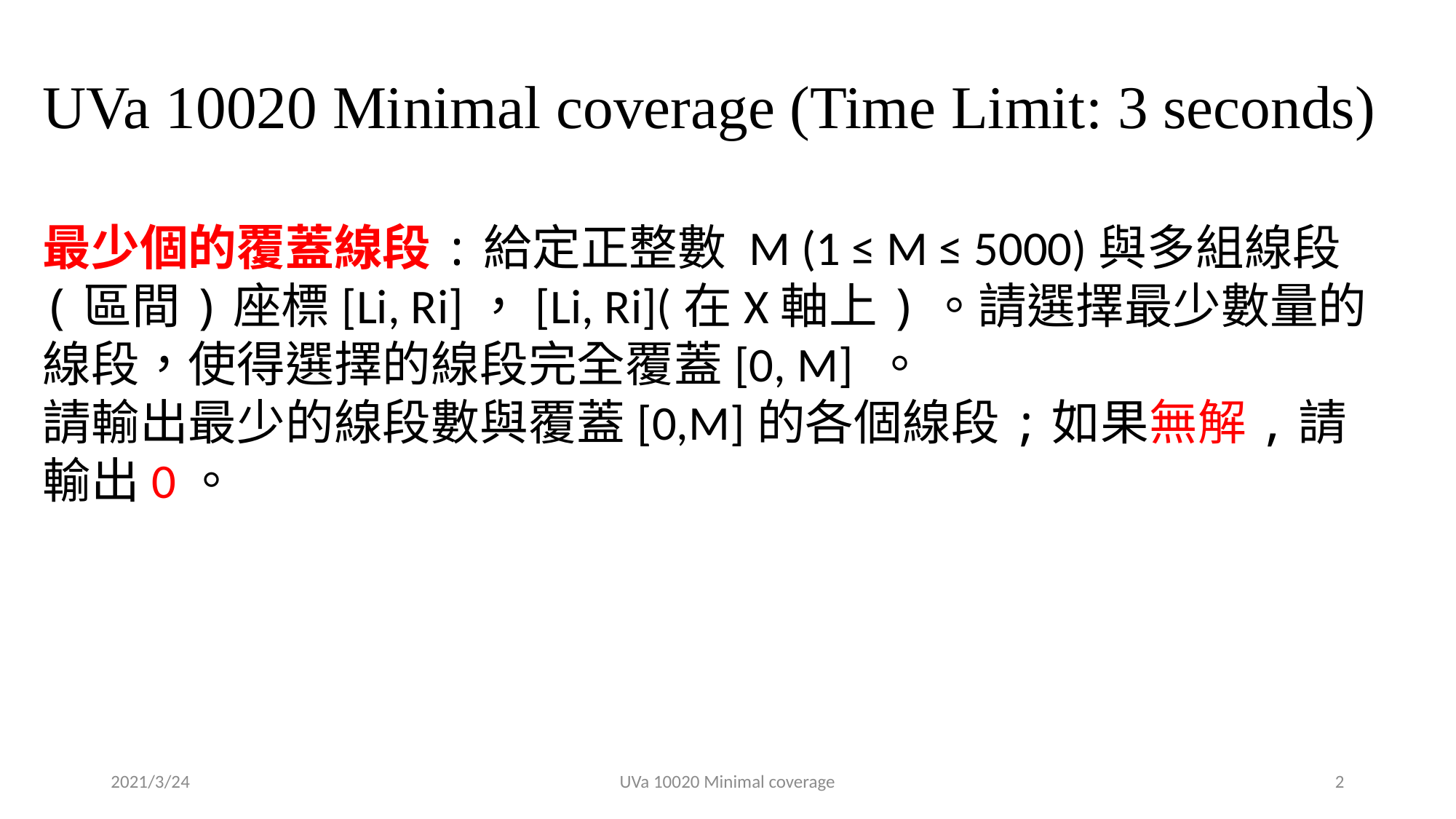

# UVa 10020 Minimal coverage (Time Limit: 3 seconds)
最少個的覆蓋線段:給定正整數 M (1 ≤ M ≤ 5000)與多組線段(區間)座標[Li, Ri]，[Li, Ri](在X軸上)。請選擇最少數量的線段，使得選擇的線段完全覆蓋[0, M] 。
請輸出最少的線段數與覆蓋[0,M]的各個線段;如果無解,請輸出0。
2021/3/24
UVa 10020 Minimal coverage
2